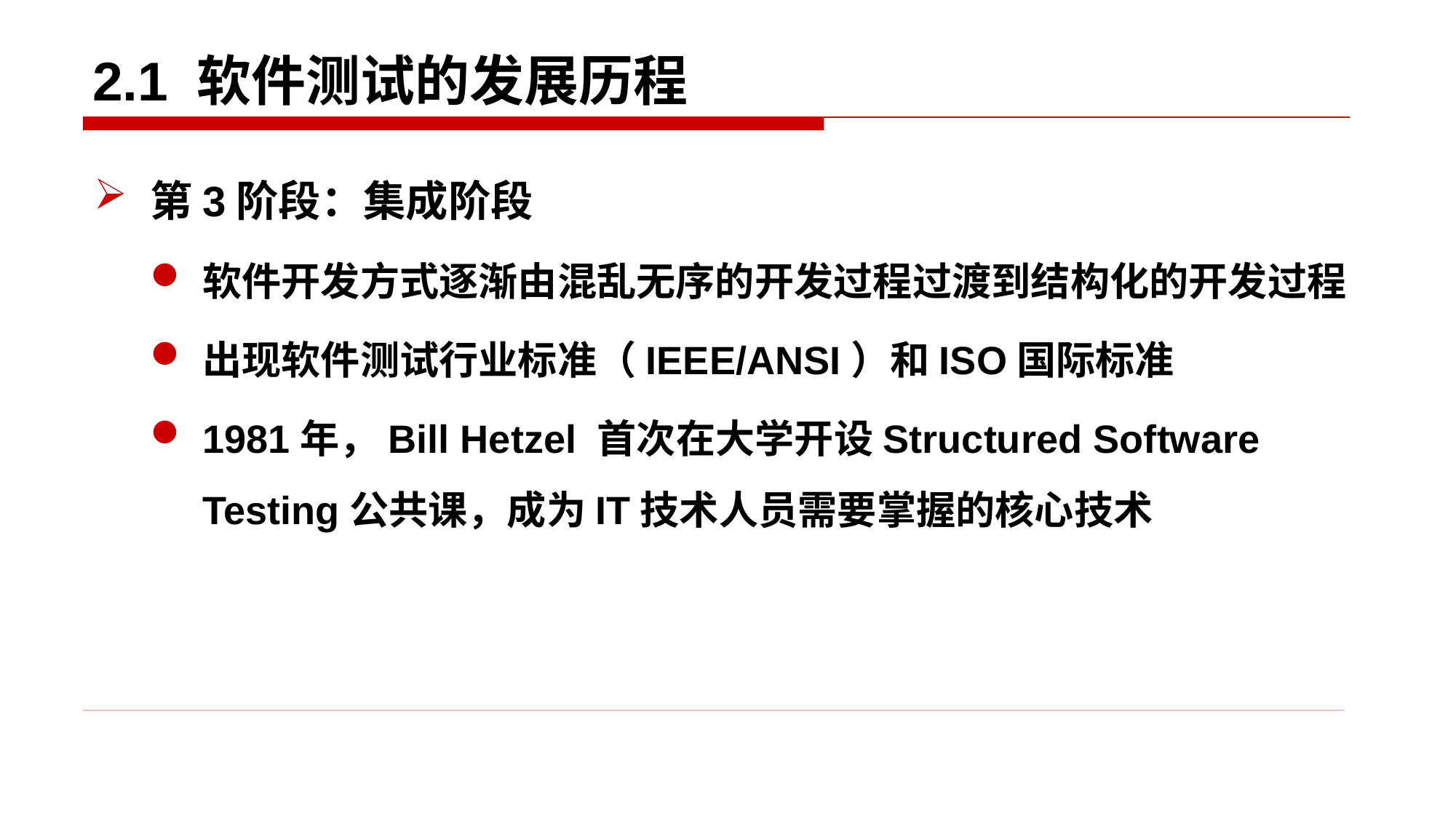

# 2.1 软件测试的发展历程
第3阶段：集成阶段
软件开发方式逐渐由混乱无序的开发过程过渡到结构化的开发过程
出现软件测试行业标准（IEEE/ANSI）和ISO国际标准
1981年，Bill Hetzel 首次在大学开设Structured Software Testing公共课，成为IT技术人员需要掌握的核心技术